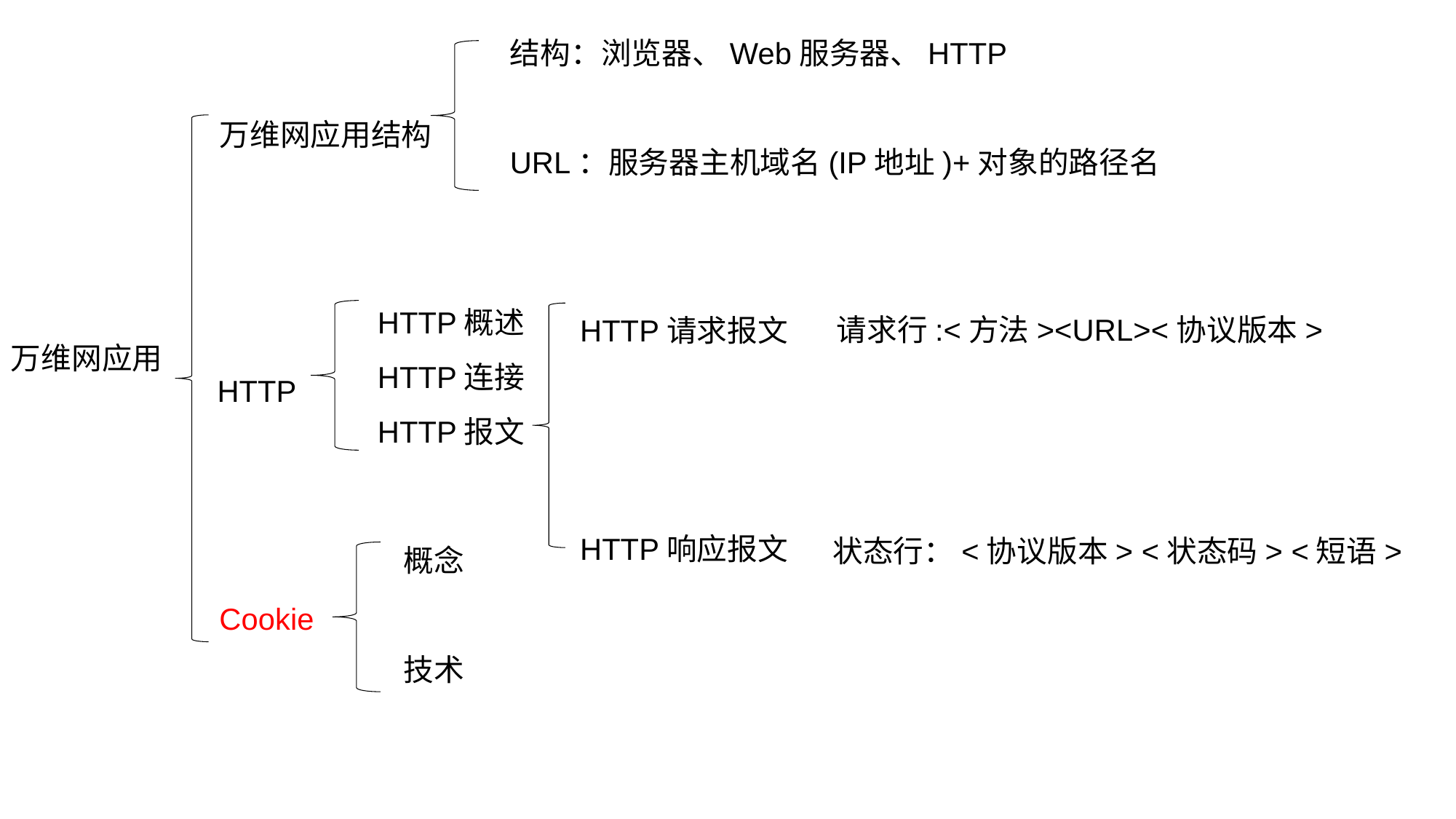

结构：浏览器、Web服务器、HTTP

URL：服务器主机域名(IP地址)+对象的路径名

万维网应用结构

HTTP概述
HTTP连接
HTTP报文
请求行:<方法><URL><协议版本>
HTTP请求报文

HTTP响应报文

万维网应用
HTTP
状态行：<协议版本> <状态码> <短语>
概念

技术

Cookie